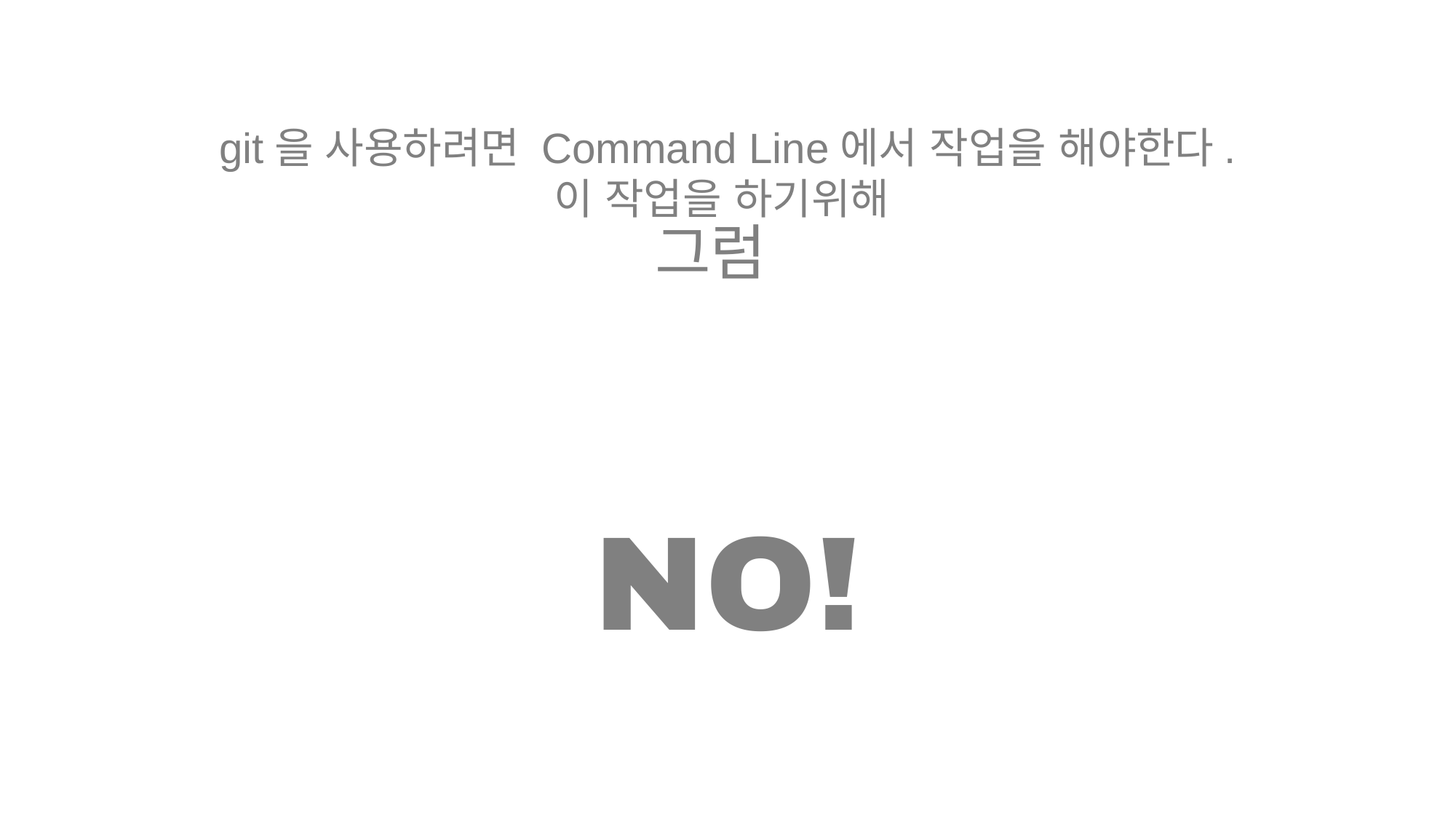

git을 사용하려면 Command Line에서 작업을 해야한다.
이 작업을 하기위해
그럼
NO!